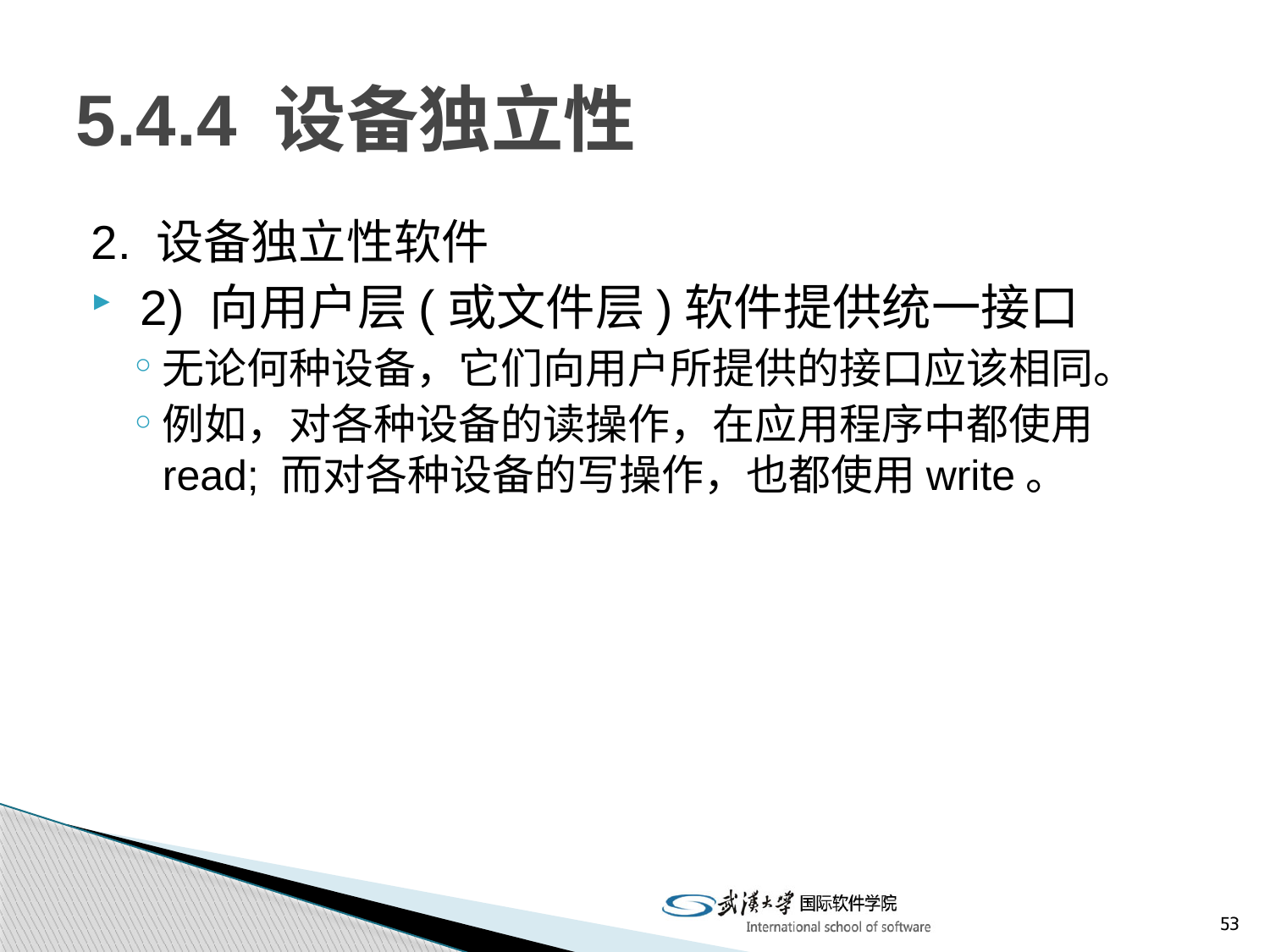

# 5.4.4 设备独立性

2. 设备独立性软件
 2) 向用户层(或文件层)软件提供统一接口
无论何种设备，它们向用户所提供的接口应该相同。
例如，对各种设备的读操作，在应用程序中都使用read; 而对各种设备的写操作，也都使用write。
53